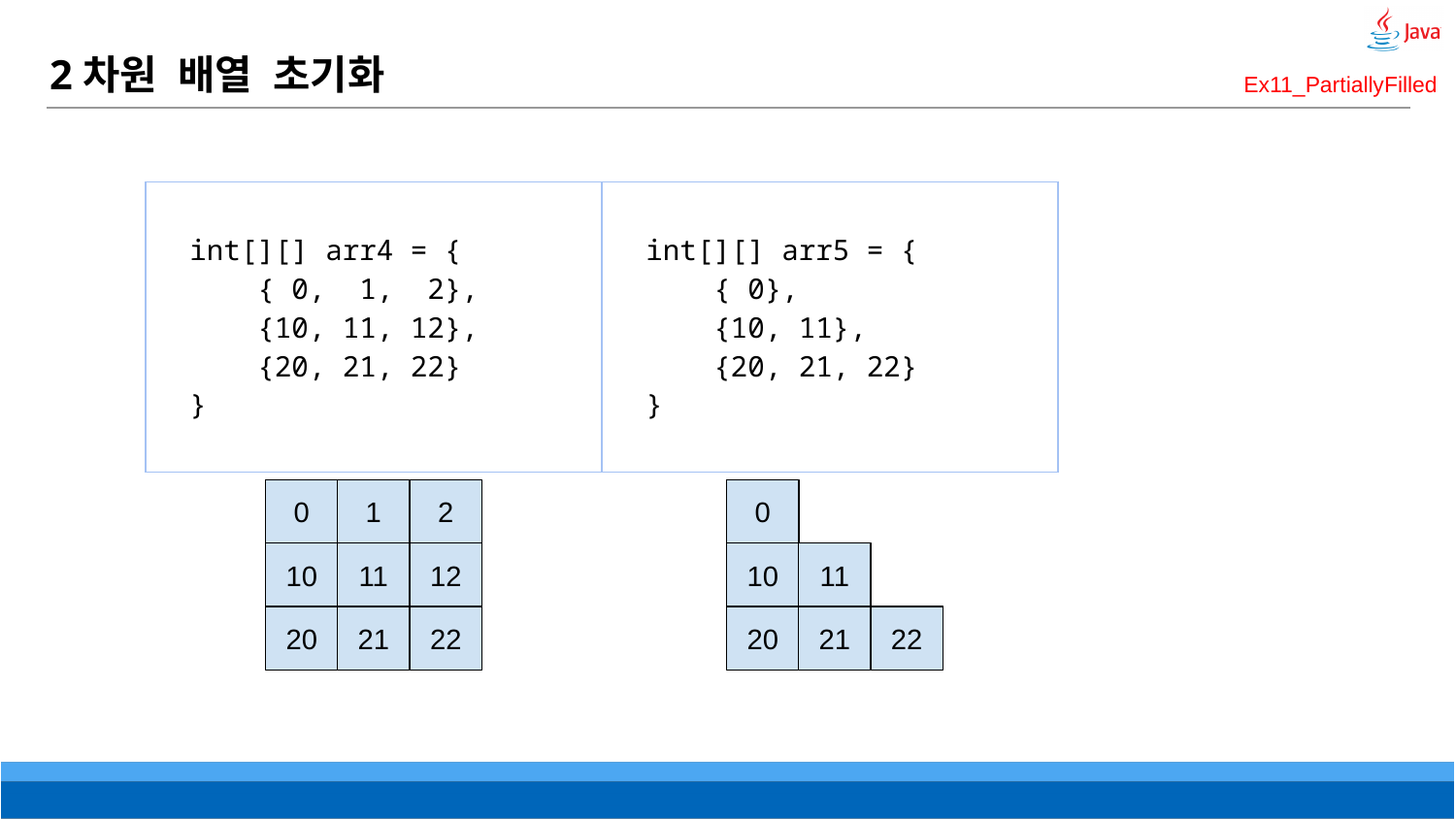

# 2차원 배열 초기화
Ex11_PartiallyFilled
| int[][] arr4 = { { 0, 1, 2}, {10, 11, 12}, {20, 21, 22} } | int[][] arr5 = { { 0}, {10, 11}, {20, 21, 22} } |
| --- | --- |
0
1
2
0
10
11
12
10
11
20
21
22
20
21
22